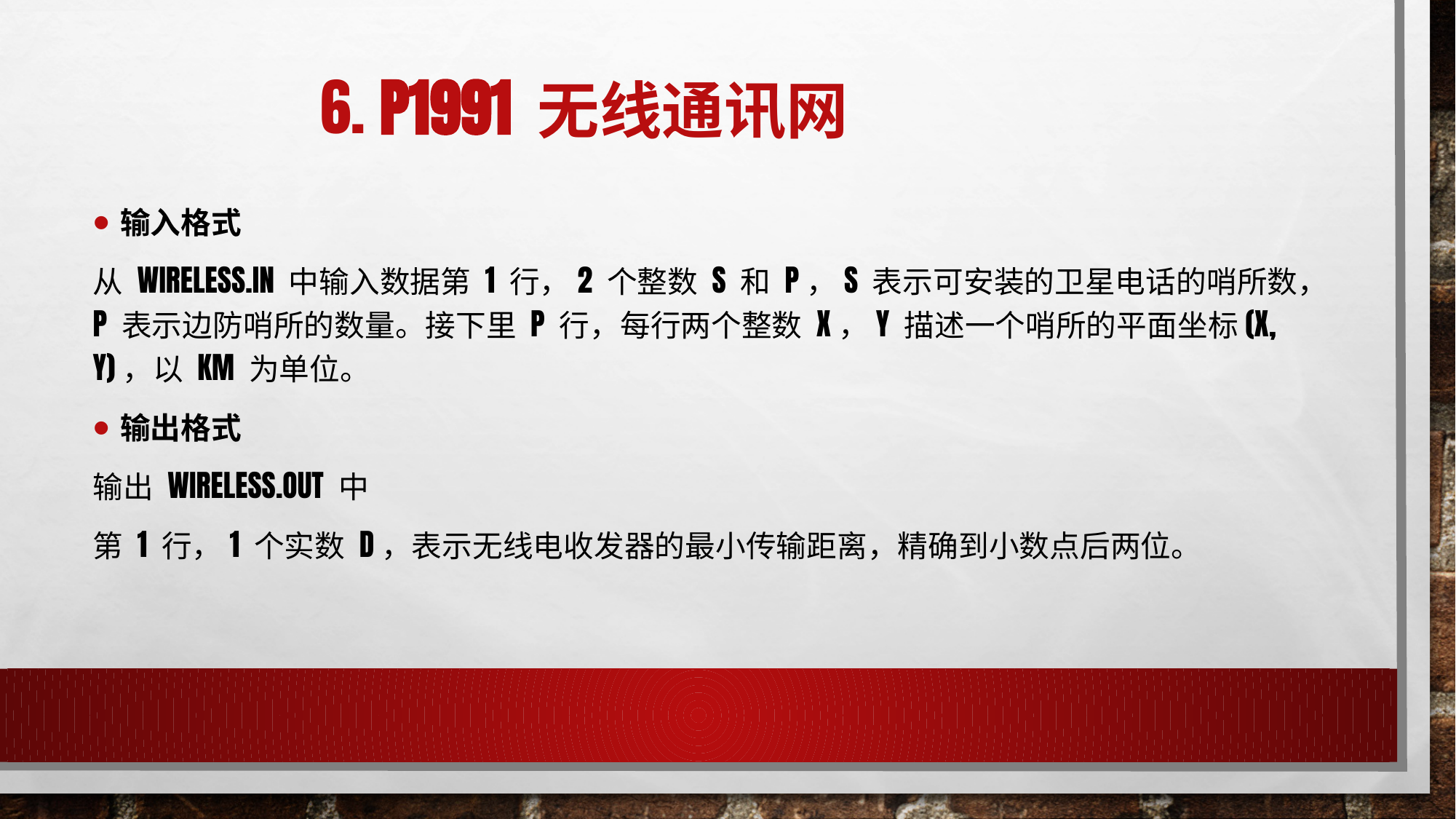

# 6. P1991 无线通讯网
输入格式
从 wireless.in 中输入数据第 1 行，2 个整数 S 和 P，S 表示可安装的卫星电话的哨所数，P 表示边防哨所的数量。接下里 P 行，每行两个整数 x，y 描述一个哨所的平面坐标(x, y)，以 km 为单位。
输出格式
输出 wireless.out 中
第 1 行，1 个实数 D，表示无线电收发器的最小传输距离，精确到小数点后两位。